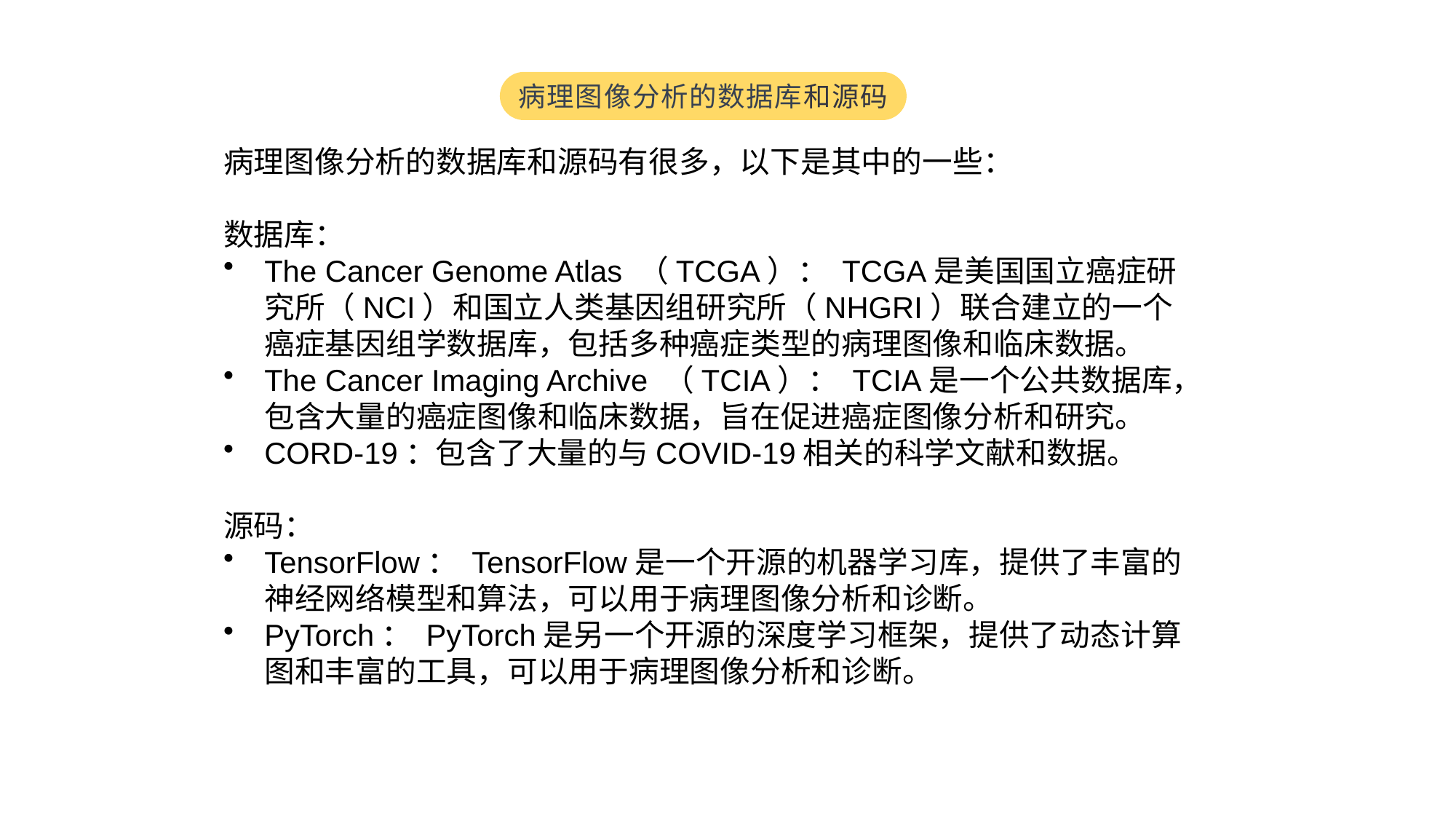

病理图像分析的数据库和源码
病理图像分析的数据库和源码有很多，以下是其中的一些：

数据库：
The Cancer Genome Atlas （TCGA）： TCGA是美国国立癌症研究所（NCI）和国立人类基因组研究所（NHGRI）联合建立的一个癌症基因组学数据库，包括多种癌症类型的病理图像和临床数据。
The Cancer Imaging Archive （TCIA）： TCIA是一个公共数据库，包含大量的癌症图像和临床数据，旨在促进癌症图像分析和研究。
CORD-19：包含了大量的与COVID-19相关的科学文献和数据。

源码：
TensorFlow： TensorFlow是一个开源的机器学习库，提供了丰富的神经网络模型和算法，可以用于病理图像分析和诊断。
PyTorch： PyTorch是另一个开源的深度学习框架，提供了动态计算图和丰富的工具，可以用于病理图像分析和诊断。